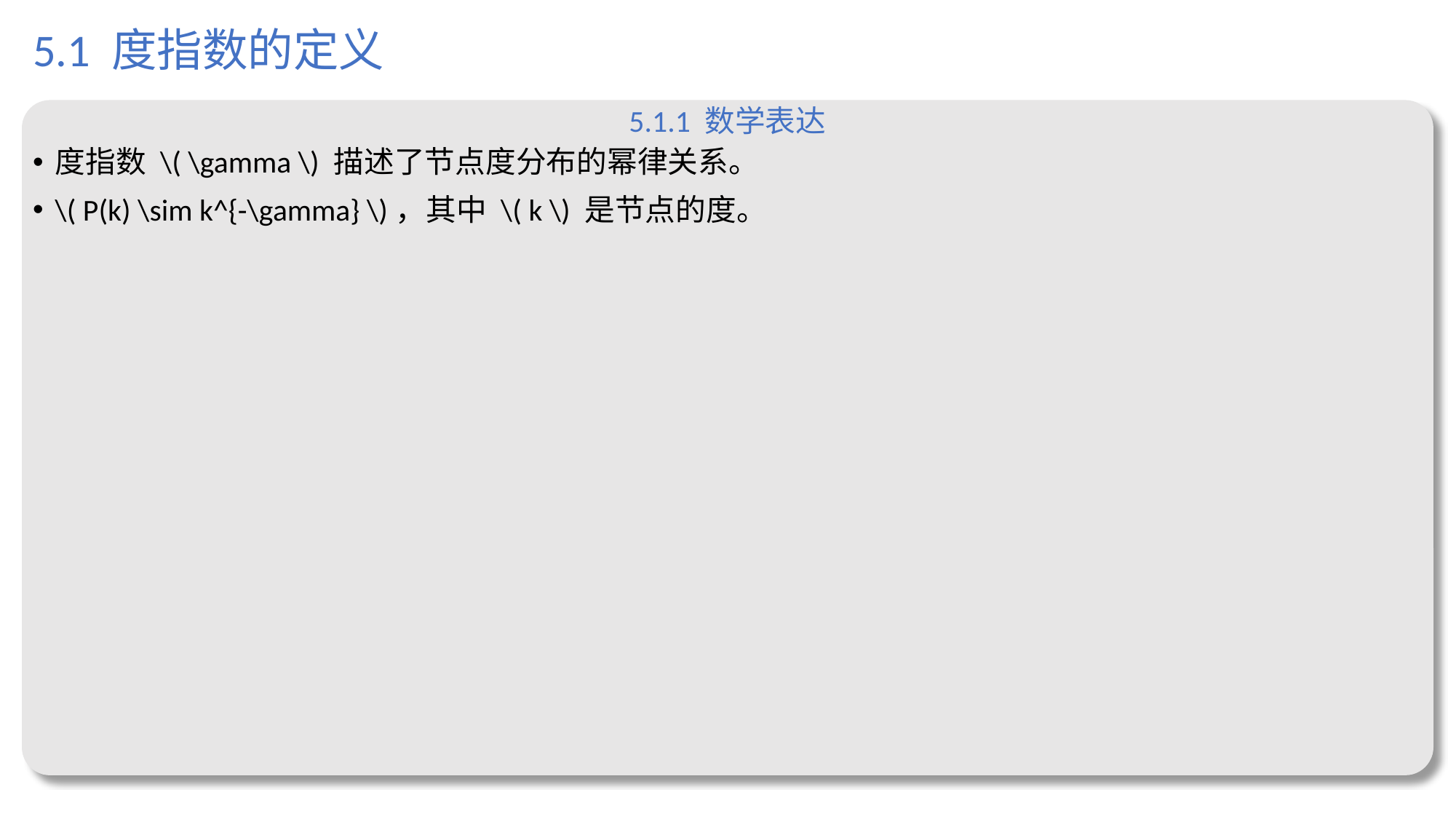

# 5.1 度指数的定义

5.1.1 数学表达
度指数 \( \gamma \) 描述了节点度分布的幂律关系。
\( P(k) \sim k^{-\gamma} \)，其中 \( k \) 是节点的度。